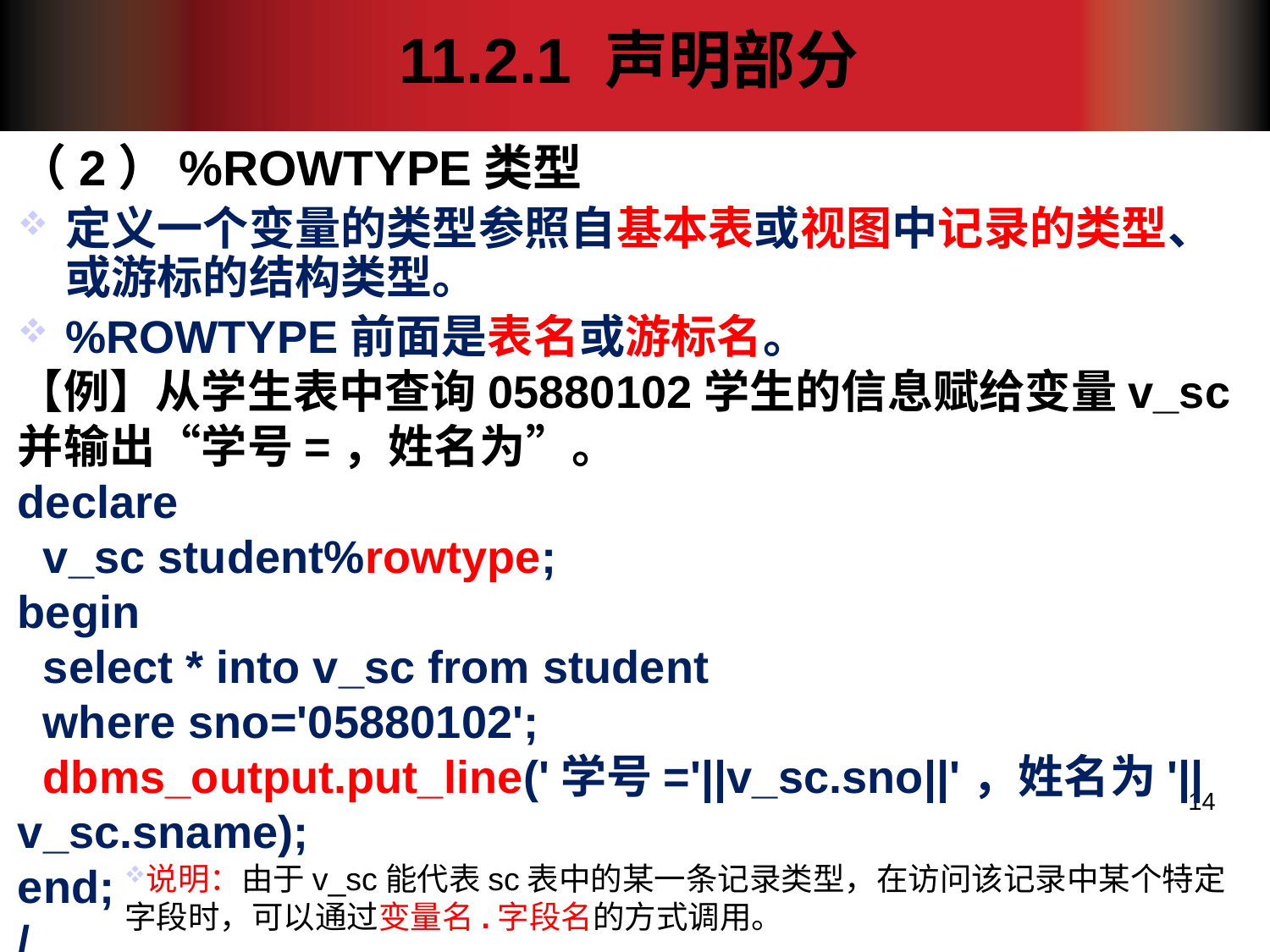

# 11.2.1 声明部分
（2）%ROWTYPE类型
定义一个变量的类型参照自基本表或视图中记录的类型、或游标的结构类型。
%ROWTYPE前面是表名或游标名。
【例】从学生表中查询05880102学生的信息赋给变量v_sc并输出“学号=，姓名为”。
declare
  v_sc student%rowtype;
begin
  select * into v_sc from student
  where sno='05880102';
  dbms_output.put_line('学号='||v_sc.sno||'，姓名为'||v_sc.sname);
end;
/
14
说明：由于v_sc能代表sc表中的某一条记录类型，在访问该记录中某个特定字段时，可以通过变量名.字段名的方式调用。